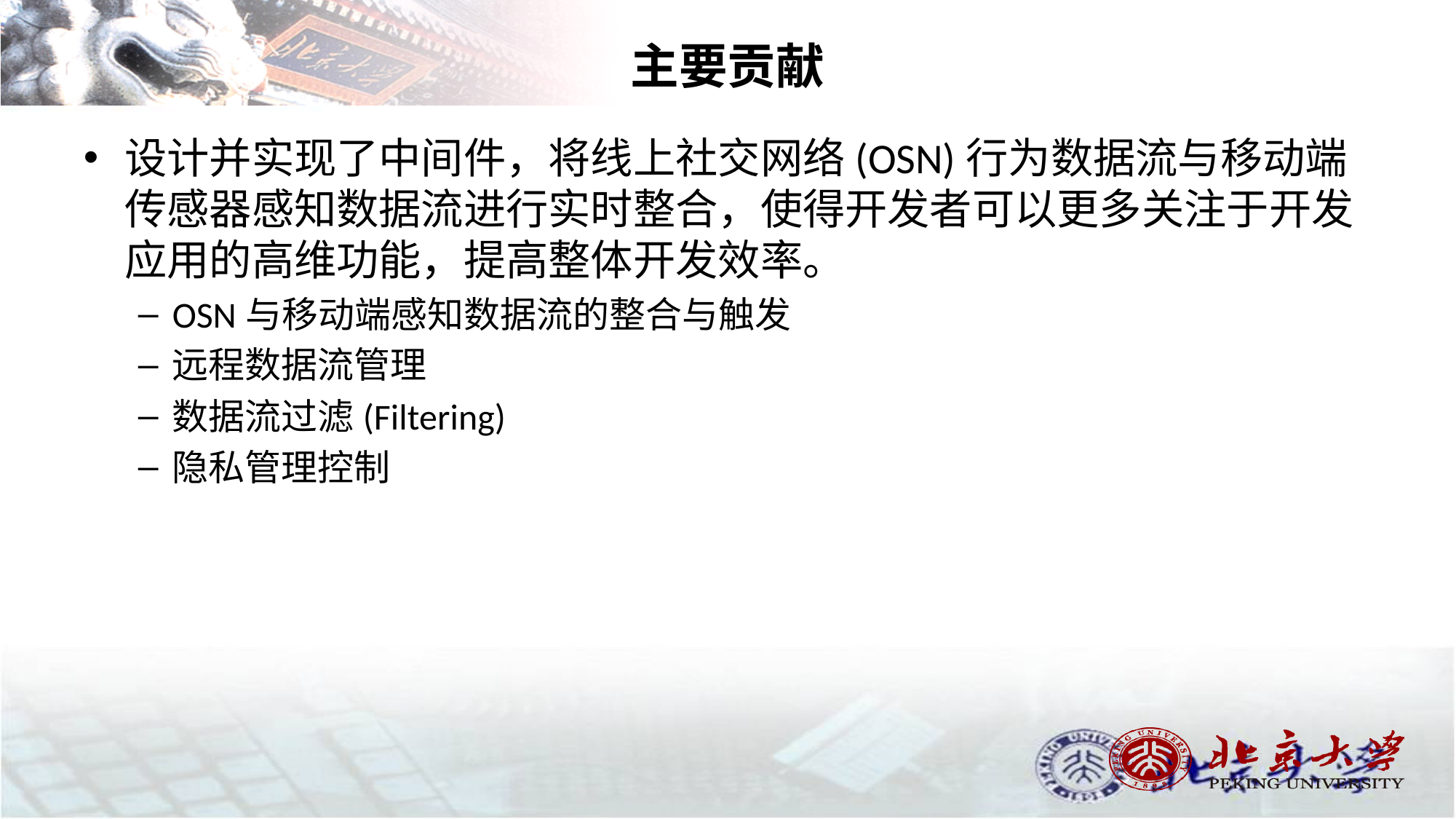

# 主要贡献
设计并实现了中间件，将线上社交网络(OSN)行为数据流与移动端传感器感知数据流进行实时整合，使得开发者可以更多关注于开发应用的高维功能，提高整体开发效率。
OSN与移动端感知数据流的整合与触发
远程数据流管理
数据流过滤(Filtering)
隐私管理控制